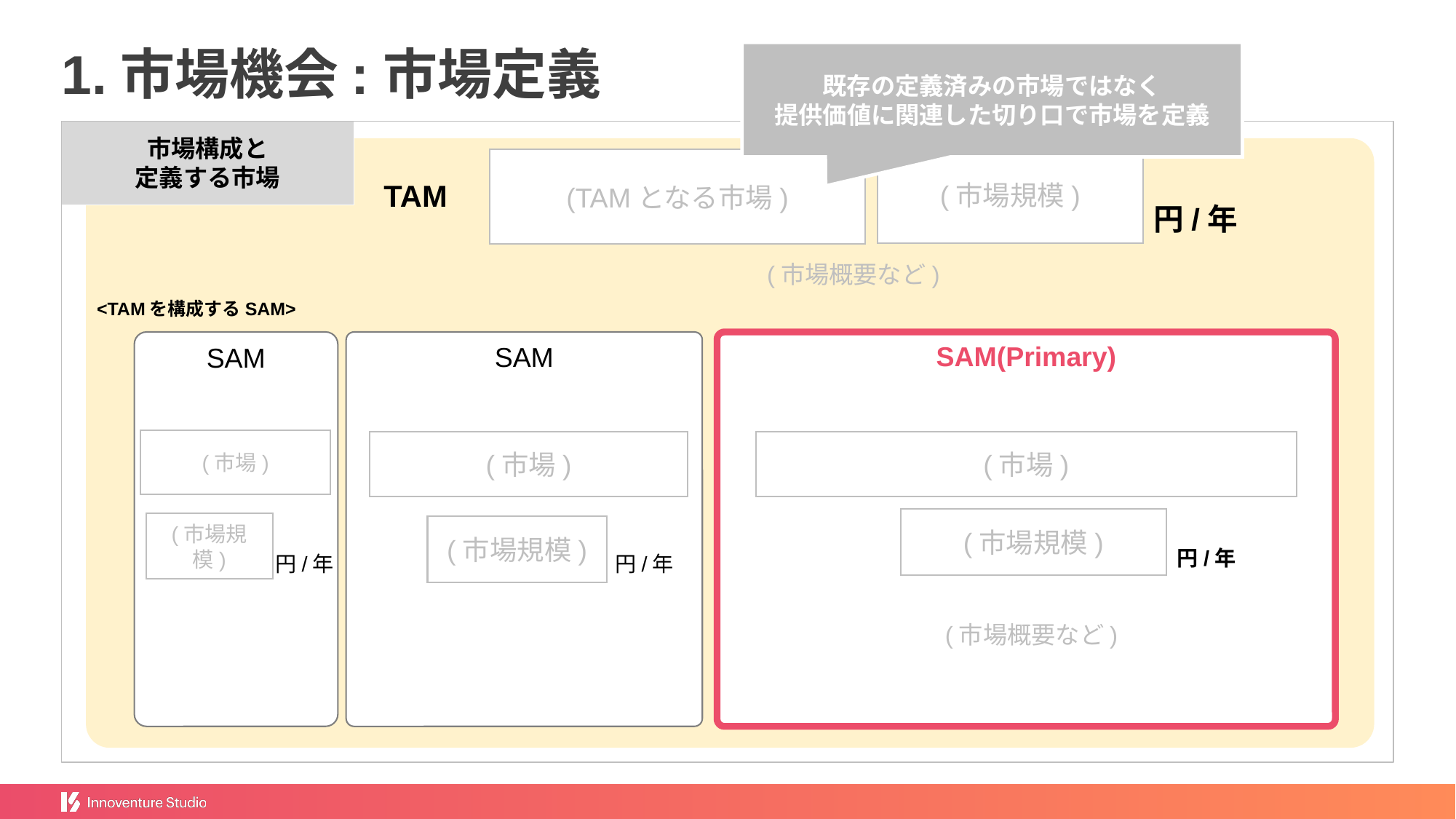

# 1.市場機会:市場定義
既存の定義済みの市場ではなく
提供価値に関連した切り口で市場を定義
市場構成と
定義する市場

(市場規模)
(TAMとなる市場)
TAM
円/年
(市場概要など)
<TAMを構成するSAM>
SAM
SAM
SAM(Primary)
(市場)
(市場)
(市場)
(市場規模)
円/年
(市場規模)
円/年
円/年
(市場規模)
(市場概要など)